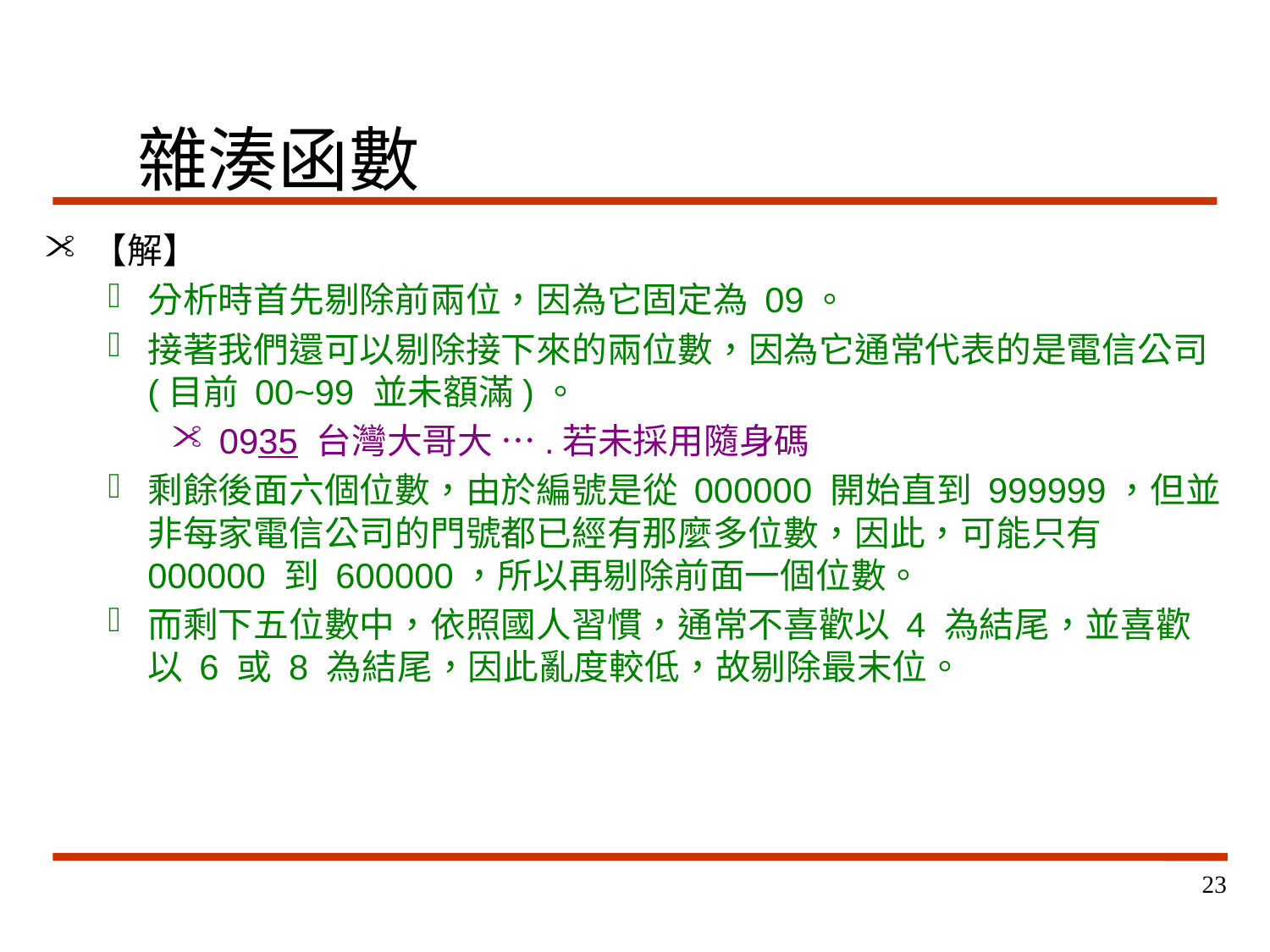

# 雜湊函數
【解】
分析時首先剔除前兩位，因為它固定為 09。
接著我們還可以剔除接下來的兩位數，因為它通常代表的是電信公司 (目前 00~99 並未額滿)。
0935 台灣大哥大 ….若未採用隨身碼
剩餘後面六個位數，由於編號是從 000000 開始直到 999999，但並非每家電信公司的門號都已經有那麼多位數，因此，可能只有 000000 到 600000，所以再剔除前面一個位數。
而剩下五位數中，依照國人習慣，通常不喜歡以 4 為結尾，並喜歡以 6 或 8 為結尾，因此亂度較低，故剔除最末位。
23